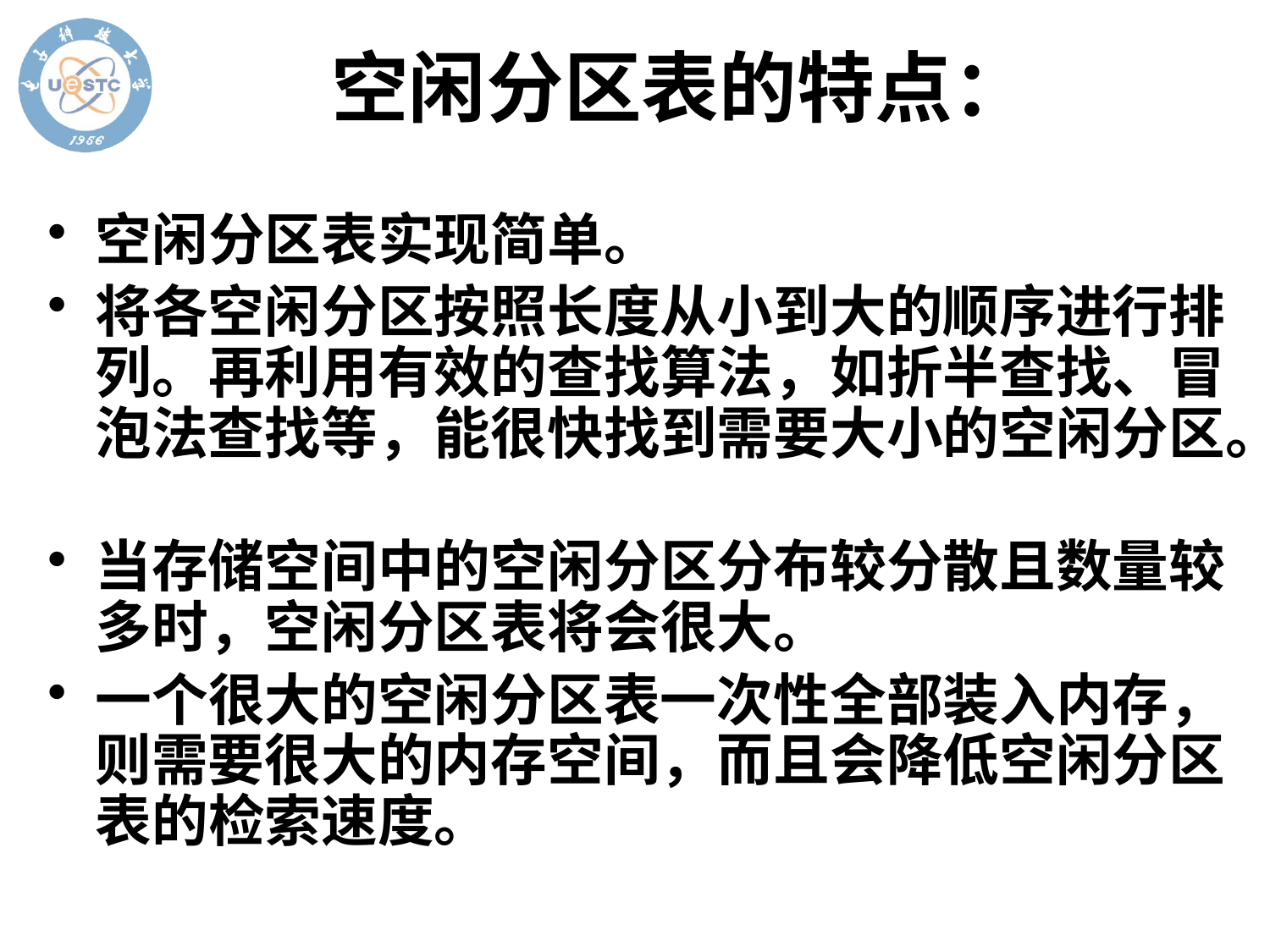

# 空闲分区表的特点：
空闲分区表实现简单。
将各空闲分区按照长度从小到大的顺序进行排列。再利用有效的查找算法，如折半查找、冒泡法查找等，能很快找到需要大小的空闲分区。
当存储空间中的空闲分区分布较分散且数量较多时，空闲分区表将会很大。
一个很大的空闲分区表一次性全部装入内存，则需要很大的内存空间，而且会降低空闲分区表的检索速度。